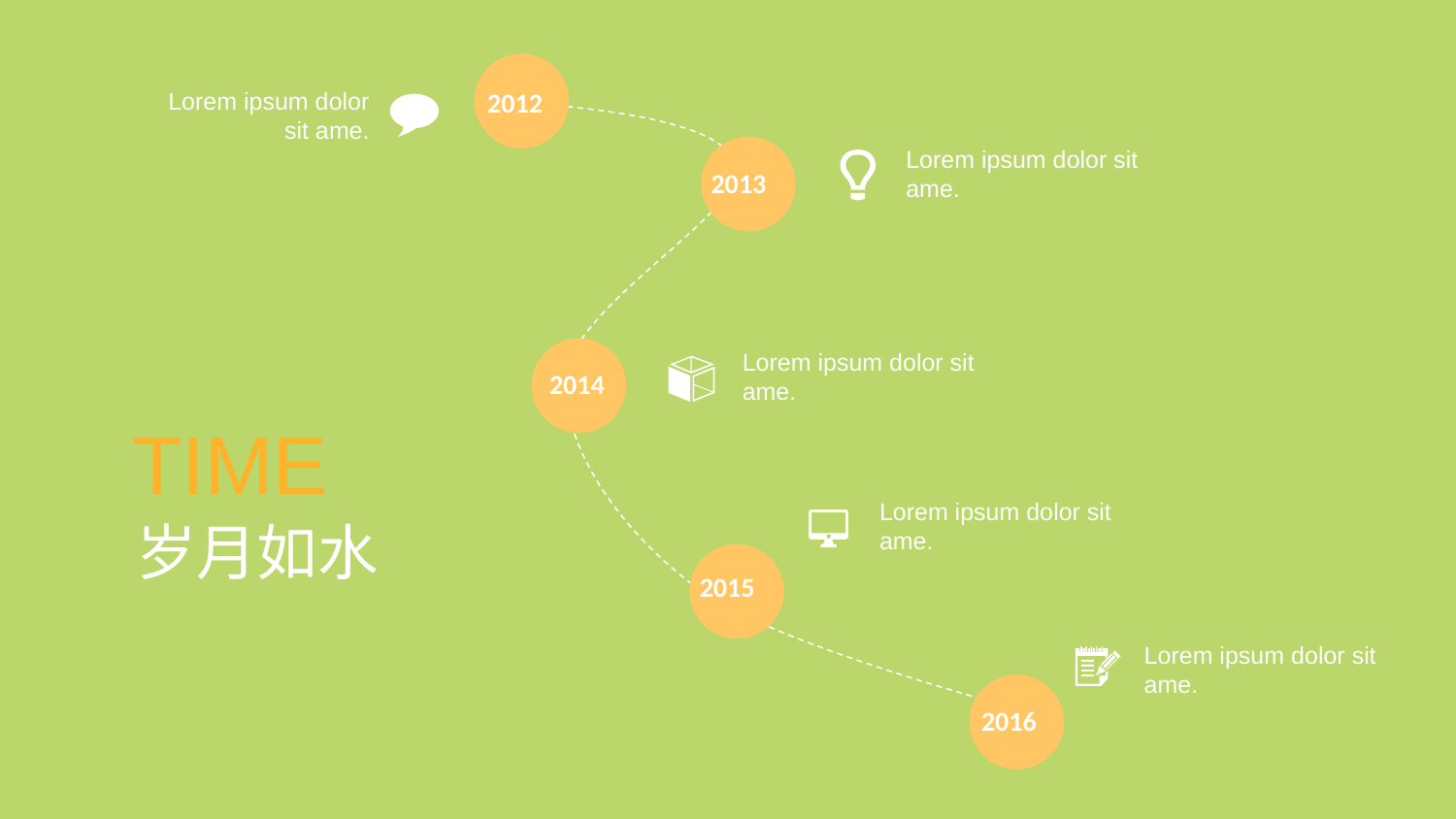

2012
Lorem ipsum dolor sit ame.

2013
Lorem ipsum dolor sit ame.

Lorem ipsum dolor sit ame.

2014
TIME
Lorem ipsum dolor sit ame.
岁月如水

2015
Lorem ipsum dolor sit ame.

2016